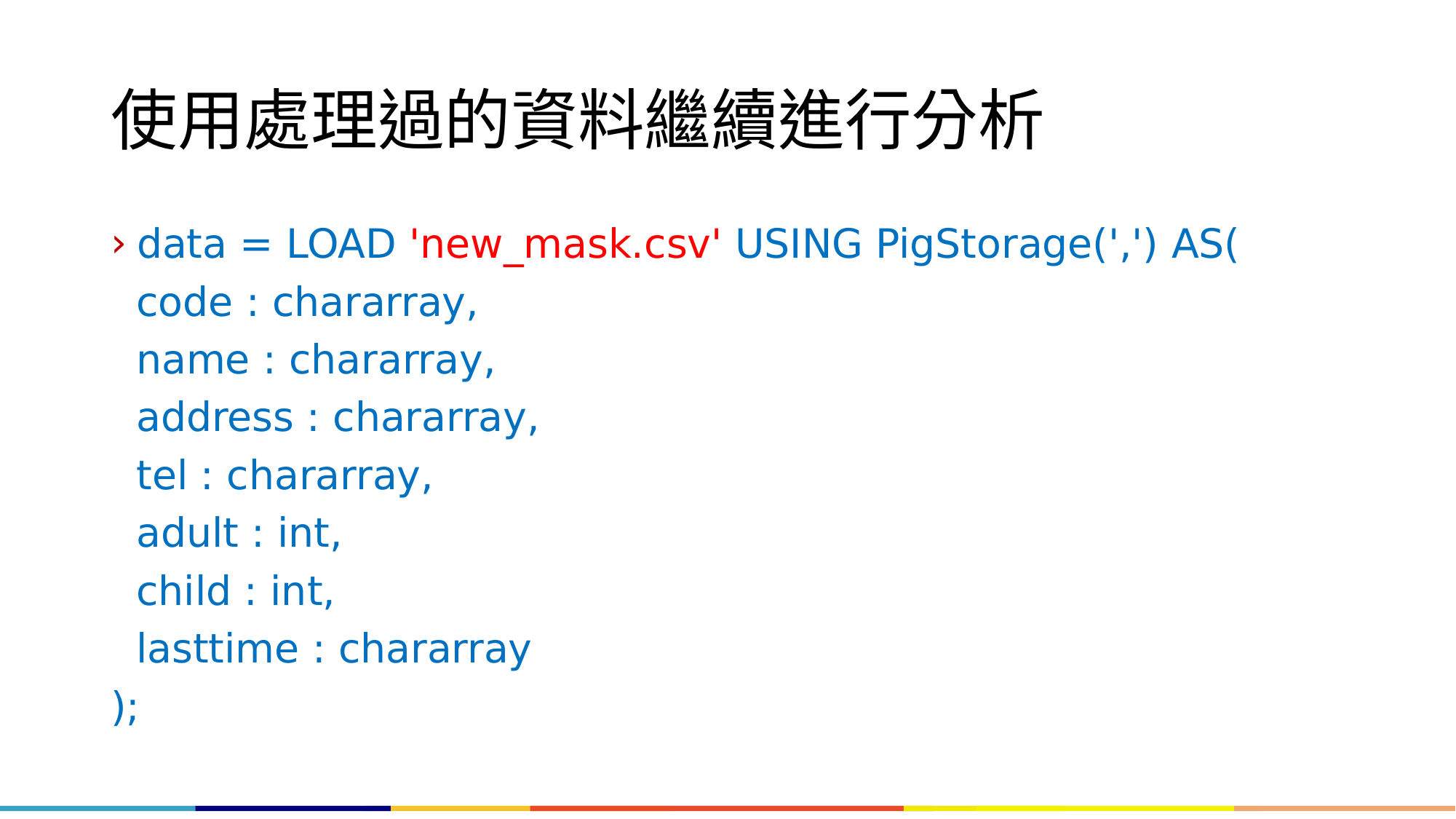

# 使用處理過的資料繼續進行分析
data = LOAD 'new_mask.csv' USING PigStorage(',') AS(
  code : chararray,
  name : chararray,
  address : chararray,
  tel : chararray,
  adult : int,
  child : int,
  lasttime : chararray
);